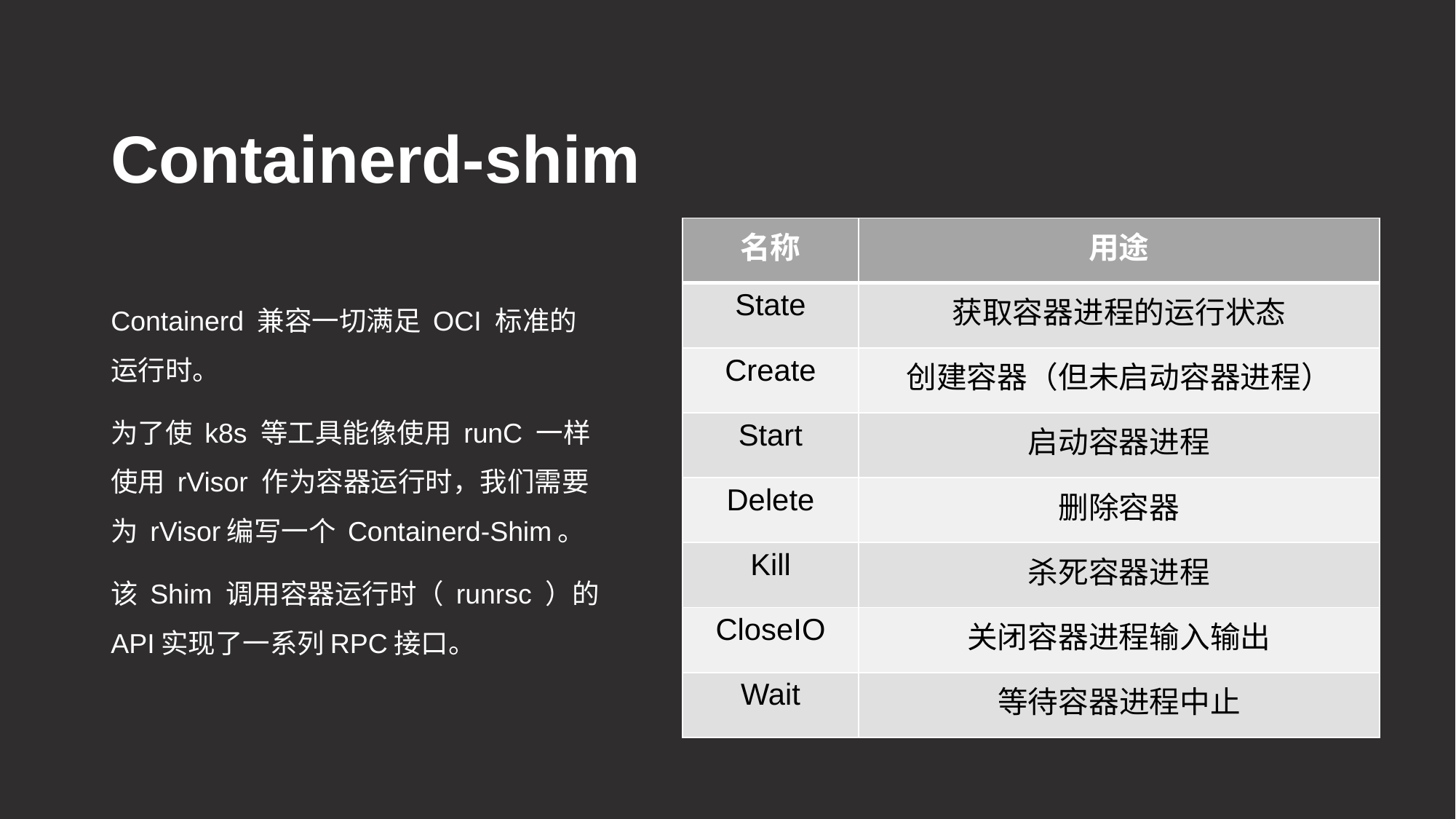

# Containerd-shim
| 名称 | 用途 |
| --- | --- |
| State | 获取容器进程的运行状态 |
| Create | 创建容器（但未启动容器进程） |
| Start | 启动容器进程 |
| Delete | 删除容器 |
| Kill | 杀死容器进程 |
| CloseIO | 关闭容器进程输入输出 |
| Wait | 等待容器进程中止 |
Containerd 兼容一切满足 OCI 标准的运行时。
为了使 k8s 等工具能像使用 runC 一样使用 rVisor 作为容器运行时，我们需要为 rVisor编写一个 Containerd-Shim。
该 Shim 调用容器运行时（ runrsc ）的API实现了一系列RPC接口。